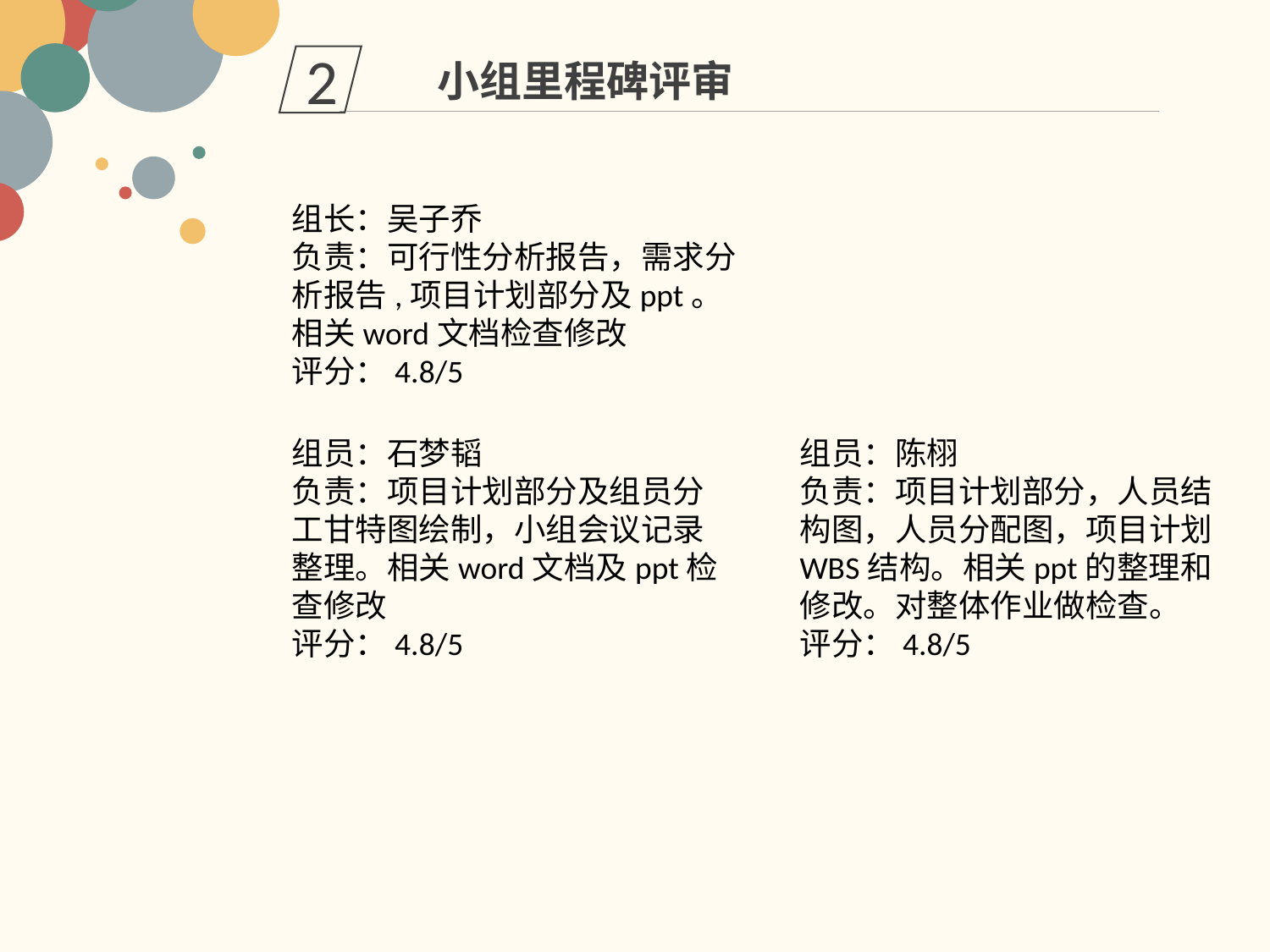

2
小组里程碑评审
组长：吴子乔
负责：可行性分析报告，需求分析报告,项目计划部分及ppt。相关word文档检查修改
评分：4.8/5

组员：石梦韬
负责：项目计划部分及组员分工甘特图绘制，小组会议记录整理。相关word文档及ppt检查修改
评分：4.8/5

组员：陈栩
负责：项目计划部分，人员结构图，人员分配图，项目计划WBS结构。相关ppt的整理和修改。对整体作业做检查。
评分：4.8/5